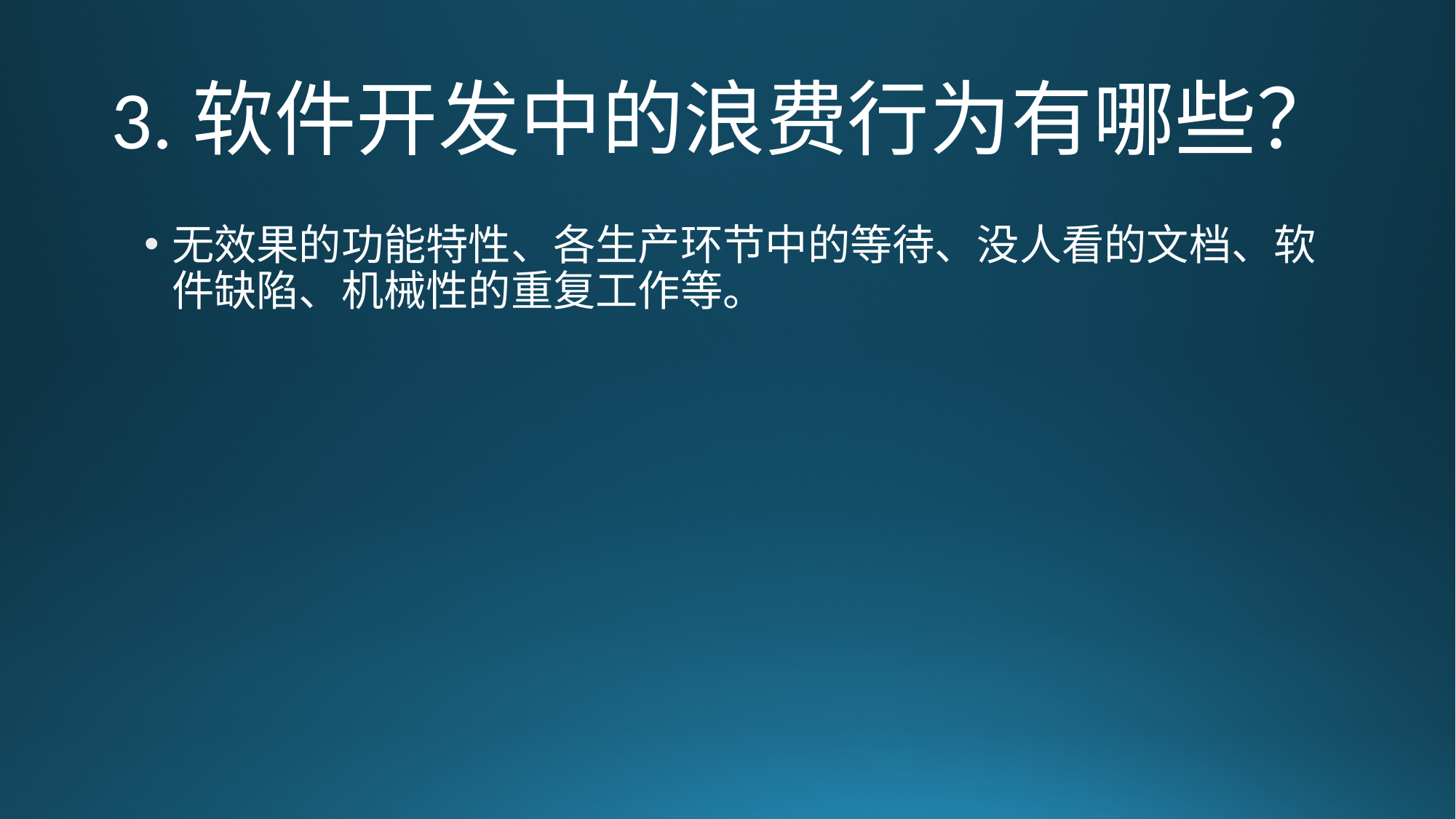

# 3.软件开发中的浪费行为有哪些？
无效果的功能特性、各生产环节中的等待、没人看的文档、软件缺陷、机械性的重复工作等。